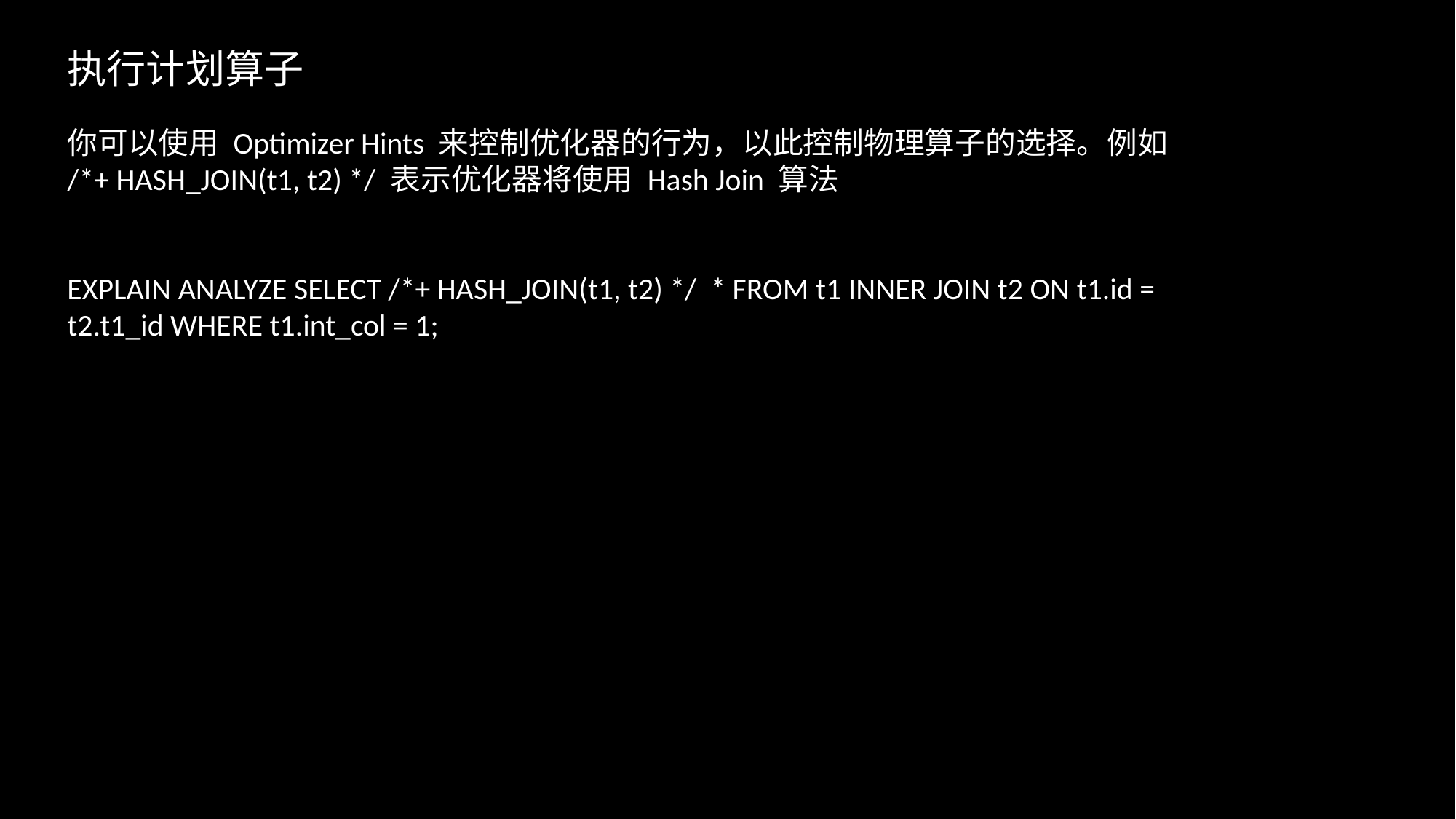

执行计划算子
你可以使用 Optimizer Hints 来控制优化器的行为，以此控制物理算子的选择。例如 /*+ HASH_JOIN(t1, t2) */ 表示优化器将使用 Hash Join 算法

EXPLAIN ANALYZE SELECT /*+ HASH_JOIN(t1, t2) */  * FROM t1 INNER JOIN t2 ON t1.id = t2.t1_id WHERE t1.int_col = 1;